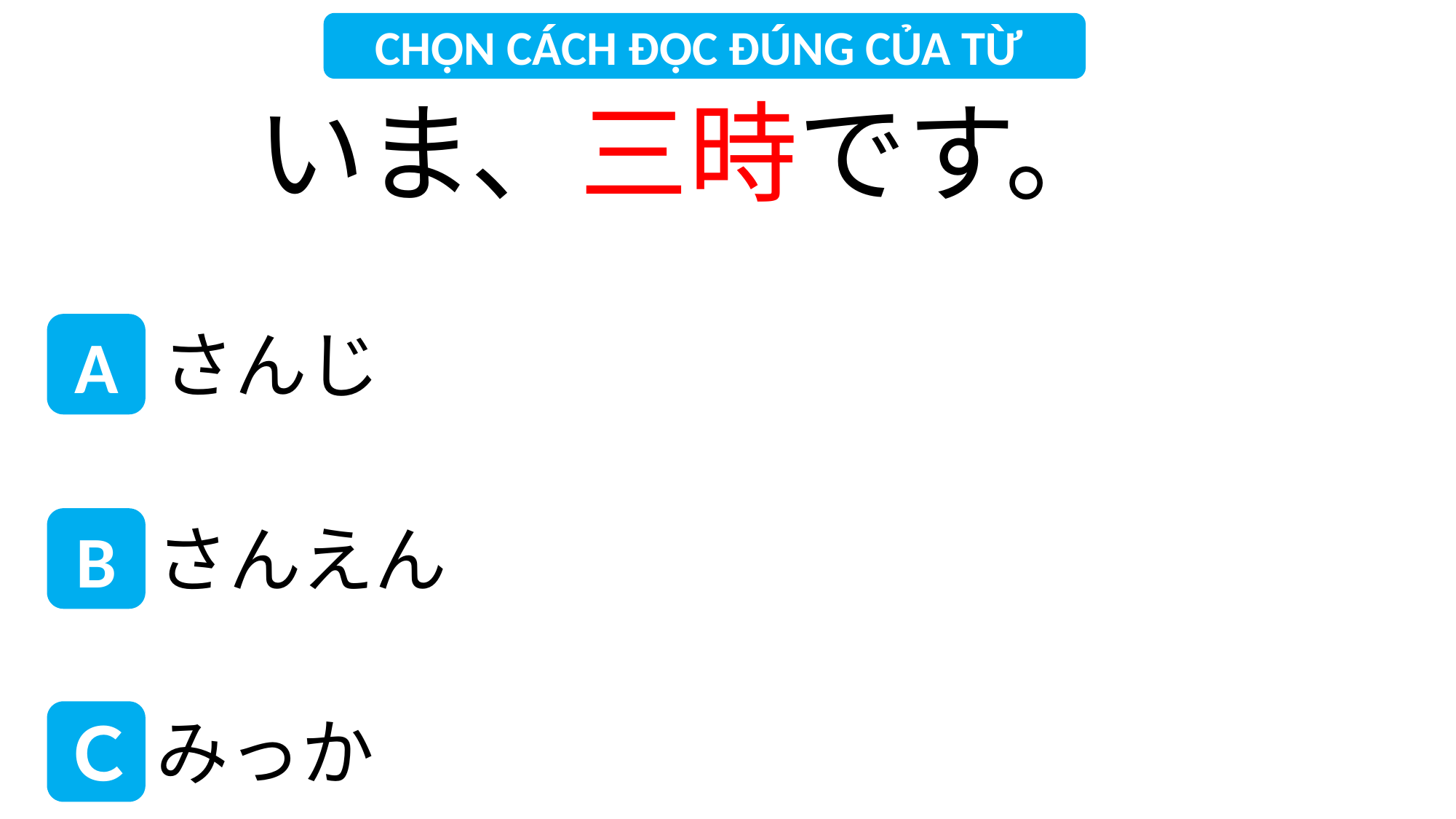

CHỌN CÁCH ĐỌC ĐÚNG CỦA TỪ
いま、三時です。
さんじ
A
B
さんえん
Ｃ
みっか